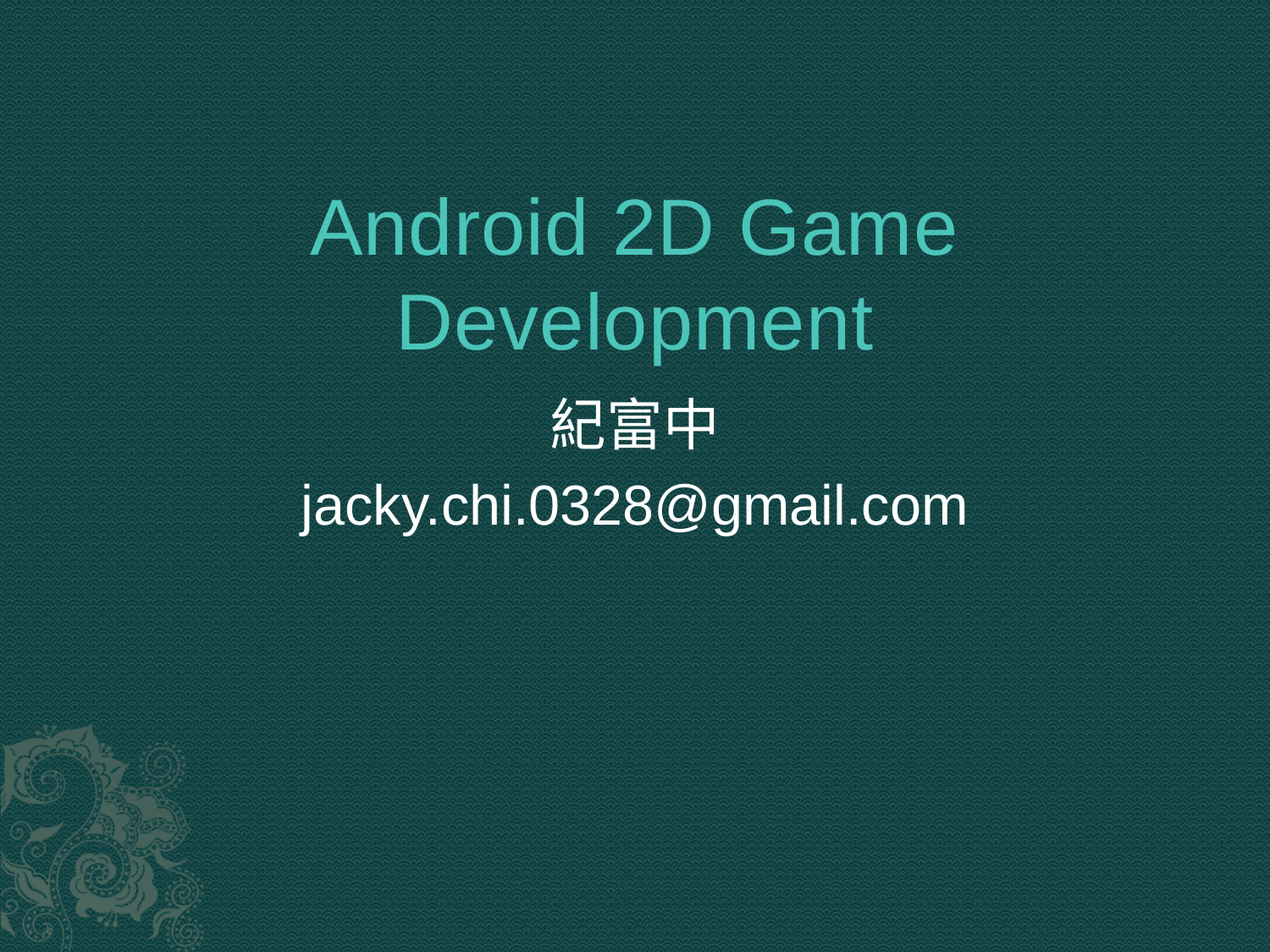

# Android 2D Game Development
紀富中
jacky.chi.0328@gmail.com